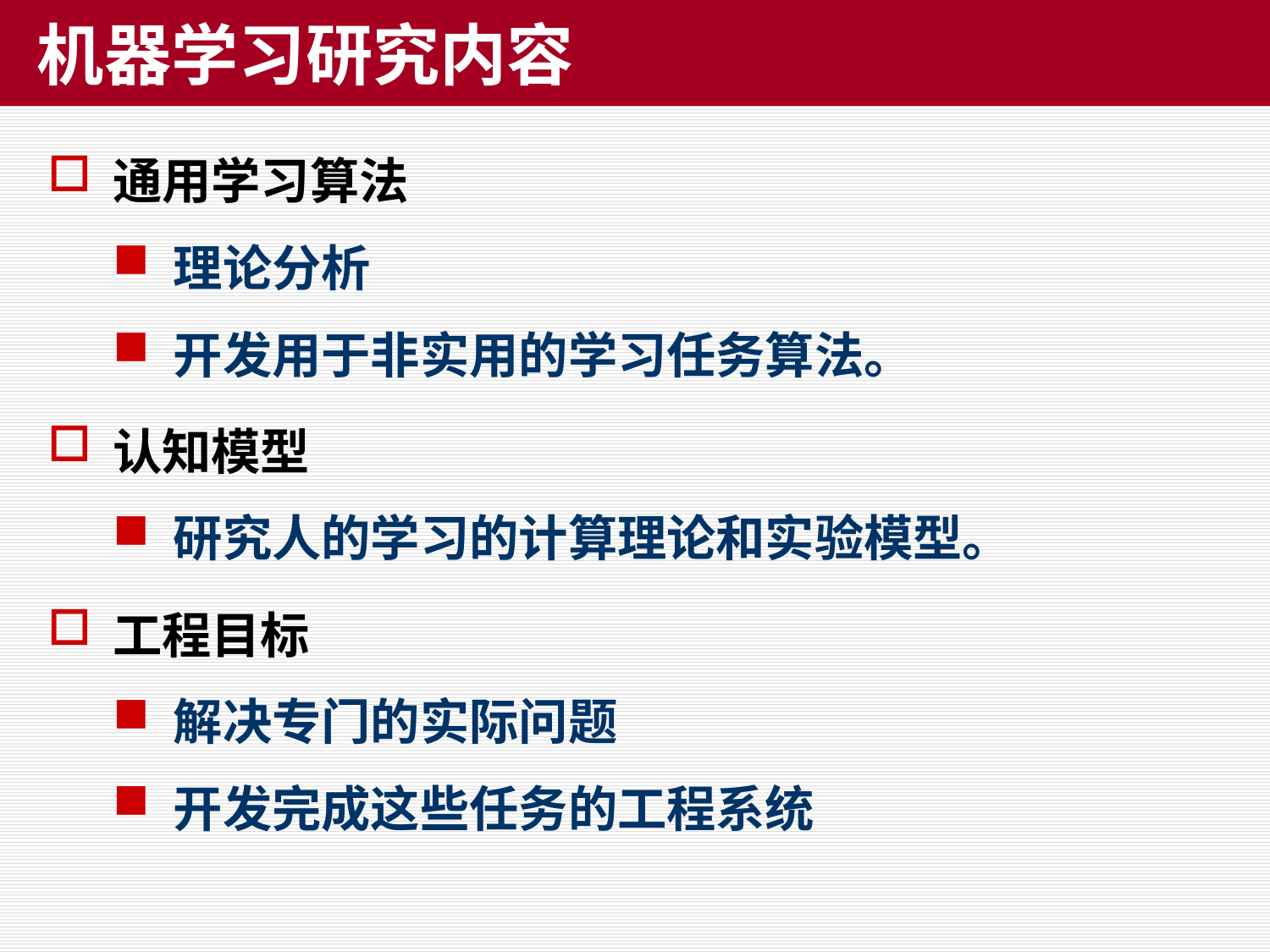

# 机器学习研究内容
通用学习算法
理论分析
开发用于非实用的学习任务算法。
认知模型
研究人的学习的计算理论和实验模型。
工程目标
解决专门的实际问题
开发完成这些任务的工程系统